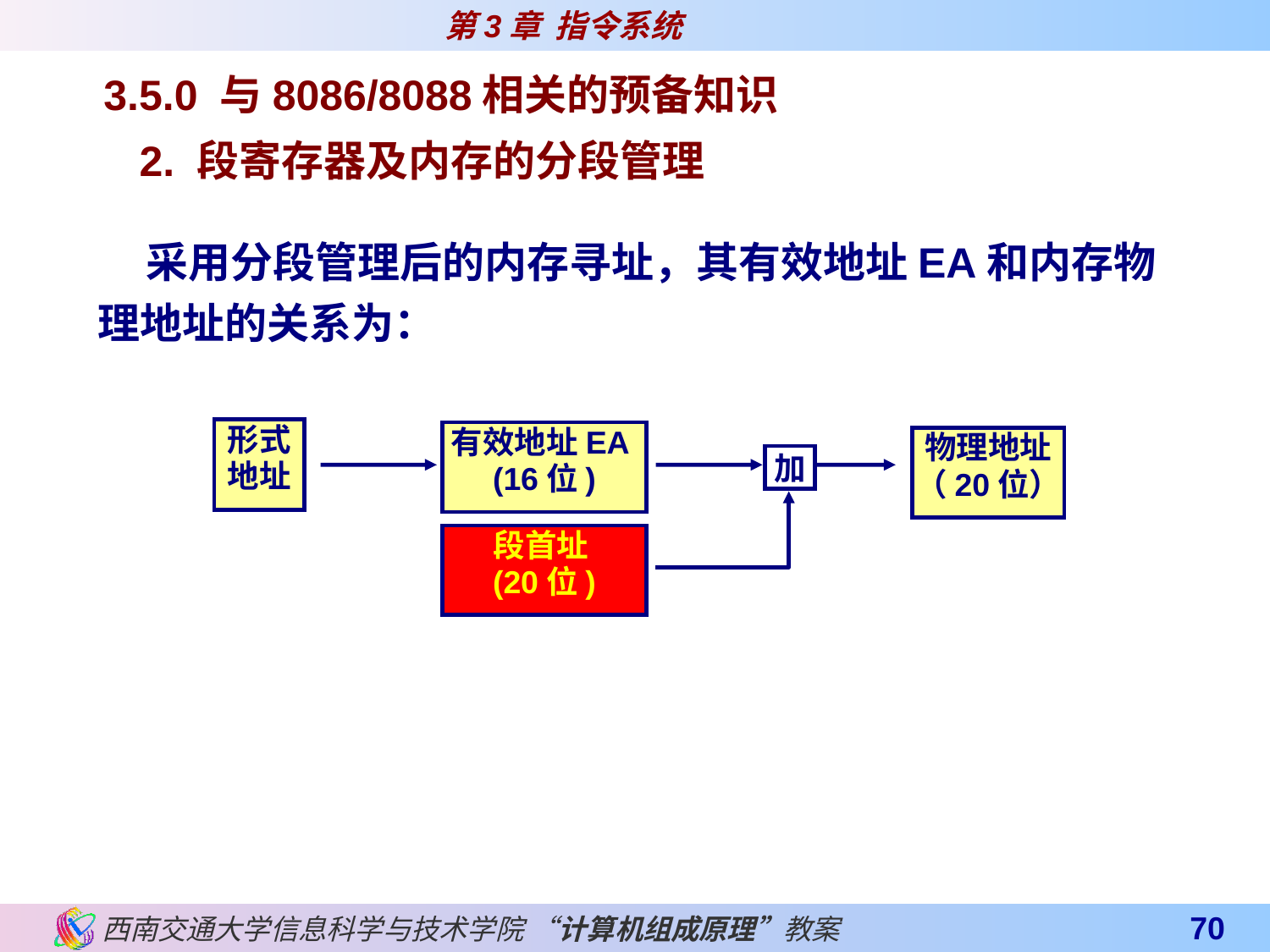

3.5.0 与8086/8088相关的预备知识
   2. 段寄存器及内存的分段管理
    采用分段管理后的内存寻址，其有效地址EA和内存物理地址的关系为：
形式
地址
有效地址EA
(16位)
物理地址
（20位）
加

段首址
(20位)